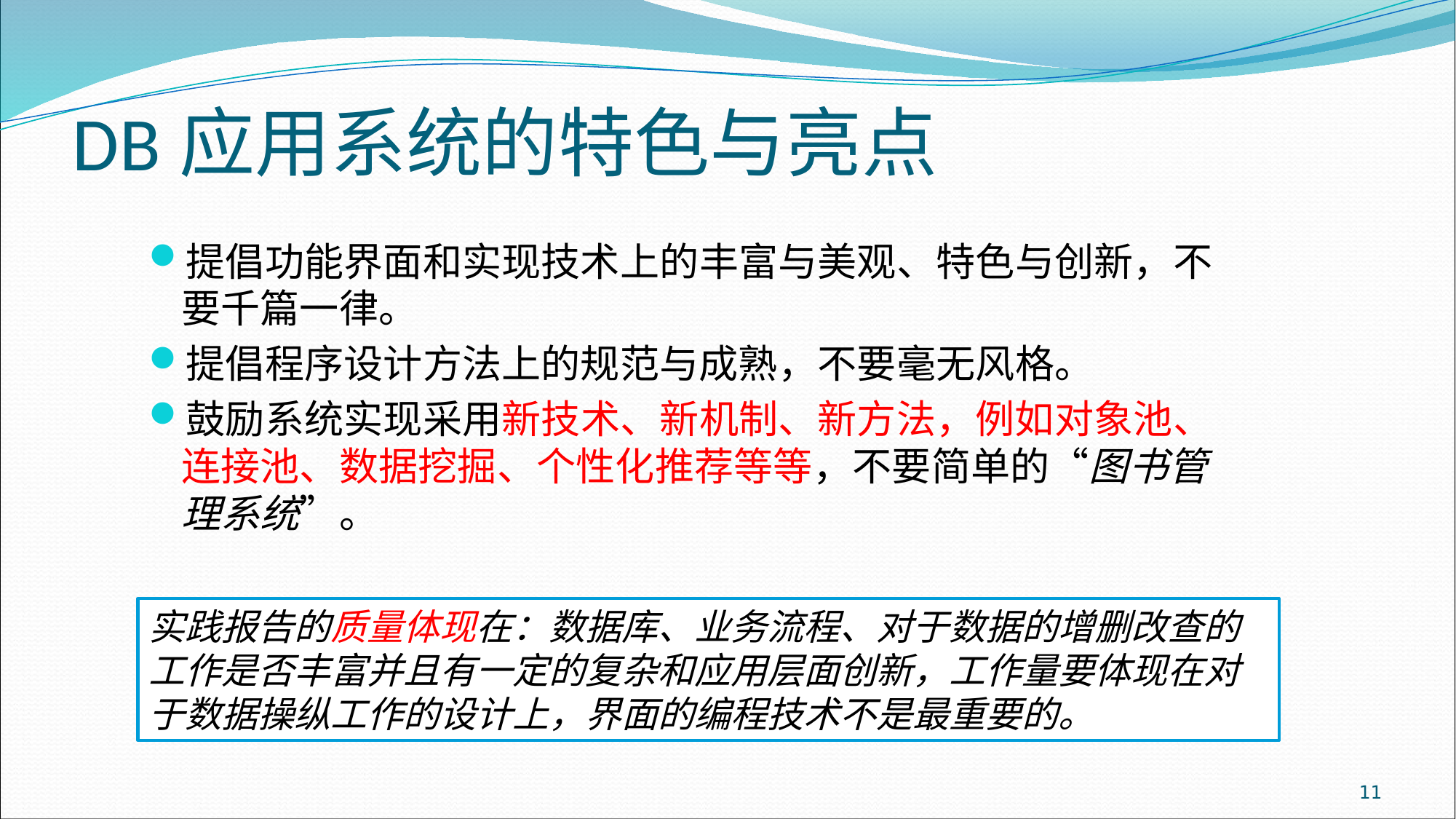

# DB应用系统的特色与亮点
提倡功能界面和实现技术上的丰富与美观、特色与创新，不要千篇一律。
提倡程序设计方法上的规范与成熟，不要毫无风格。
鼓励系统实现采用新技术、新机制、新方法，例如对象池、连接池、数据挖掘、个性化推荐等等，不要简单的“图书管理系统”。
实践报告的质量体现在：数据库、业务流程、对于数据的增删改查的工作是否丰富并且有一定的复杂和应用层面创新，工作量要体现在对于数据操纵工作的设计上，界面的编程技术不是最重要的。
11